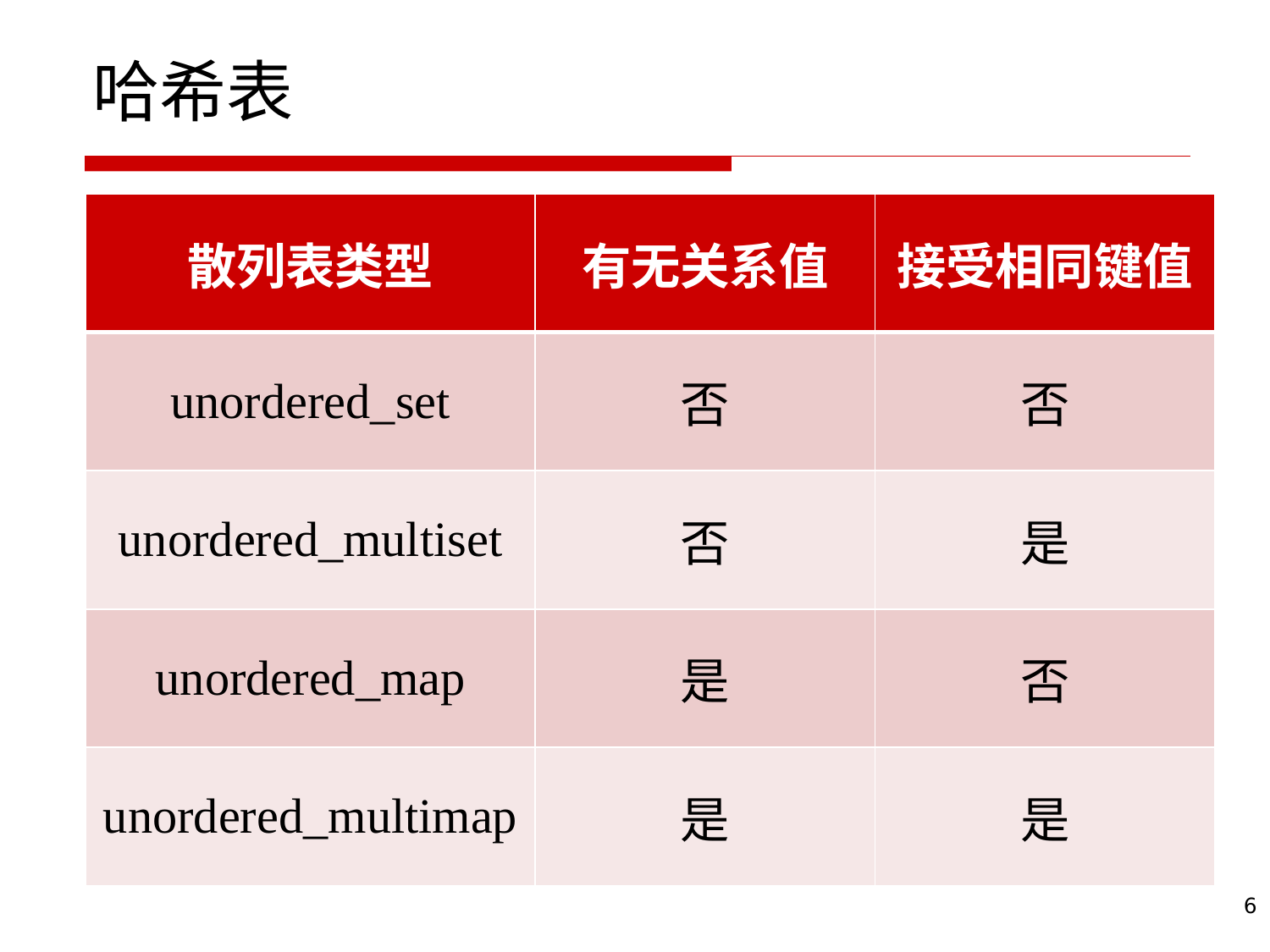

# 哈希表

| 散列表类型 | 有无关系值 | 接受相同键值 |
| --- | --- | --- |
| unordered\_set | 否 | 否 |
| unordered\_multiset | 否 | 是 |
| unordered\_map | 是 | 否 |
| unordered\_multimap | 是 | 是 |
6